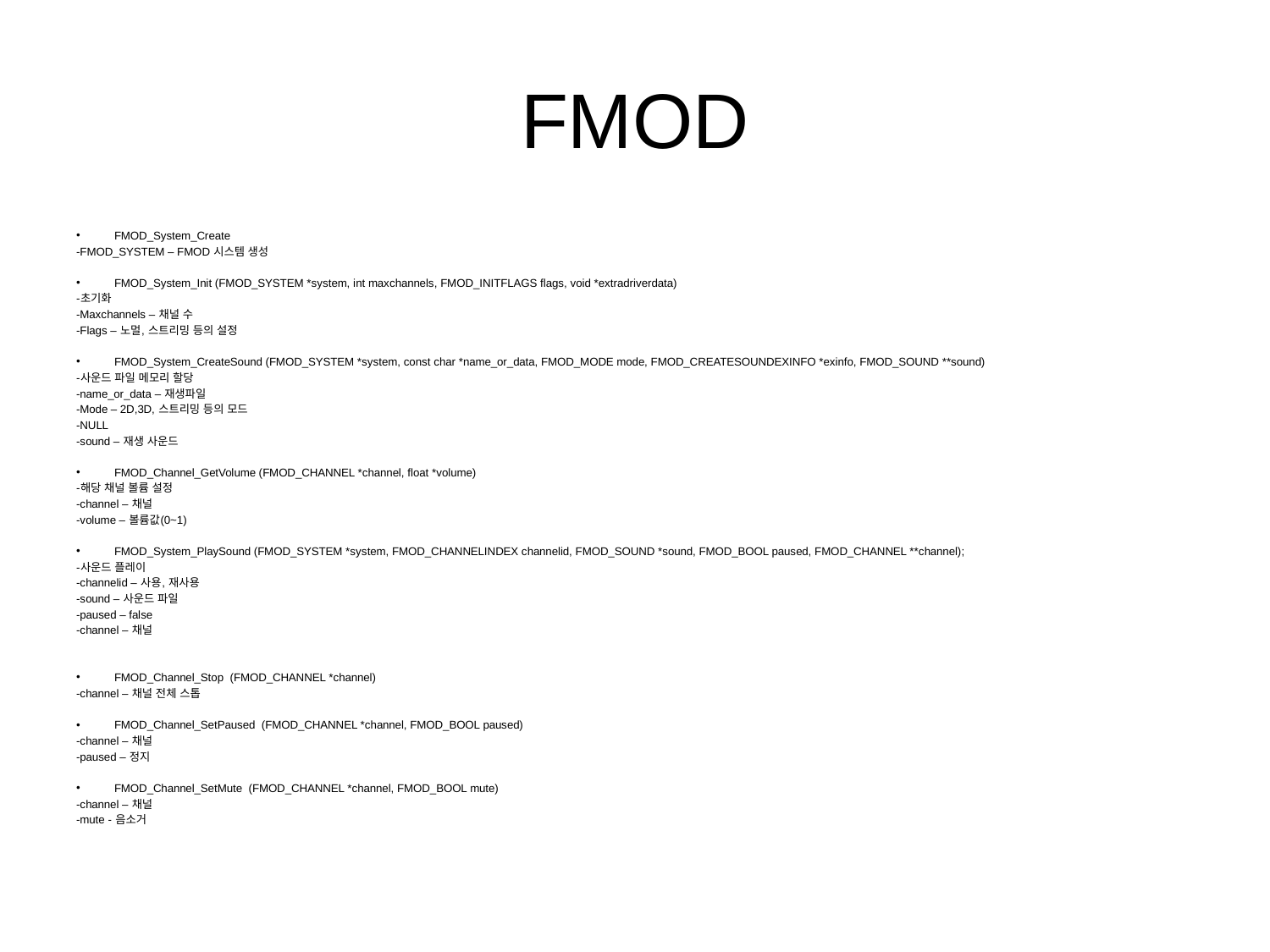

# FMOD
FMOD_System_Create
-FMOD_SYSTEM – FMOD 시스템 생성

FMOD_System_Init (FMOD_SYSTEM *system, int maxchannels, FMOD_INITFLAGS flags, void *extradriverdata)
-초기화
-Maxchannels – 채널 수
-Flags – 노멀, 스트리밍 등의 설정

FMOD_System_CreateSound (FMOD_SYSTEM *system, const char *name_or_data, FMOD_MODE mode, FMOD_CREATESOUNDEXINFO *exinfo, FMOD_SOUND **sound)
-사운드 파일 메모리 할당
-name_or_data – 재생파일
-Mode – 2D,3D, 스트리밍 등의 모드
-NULL
-sound – 재생 사운드

FMOD_Channel_GetVolume (FMOD_CHANNEL *channel, float *volume)
-해당 채널 볼륨 설정
-channel – 채널
-volume – 볼륨값(0~1)

FMOD_System_PlaySound (FMOD_SYSTEM *system, FMOD_CHANNELINDEX channelid, FMOD_SOUND *sound, FMOD_BOOL paused, FMOD_CHANNEL **channel);
-사운드 플레이
-channelid – 사용, 재사용
-sound – 사운드 파일
-paused – false
-channel – 채널

FMOD_Channel_Stop  (FMOD_CHANNEL *channel)
-channel – 채널 전체 스톱

FMOD_Channel_SetPaused  (FMOD_CHANNEL *channel, FMOD_BOOL paused)
-channel – 채널
-paused – 정지

FMOD_Channel_SetMute  (FMOD_CHANNEL *channel, FMOD_BOOL mute)
-channel – 채널
-mute - 음소거